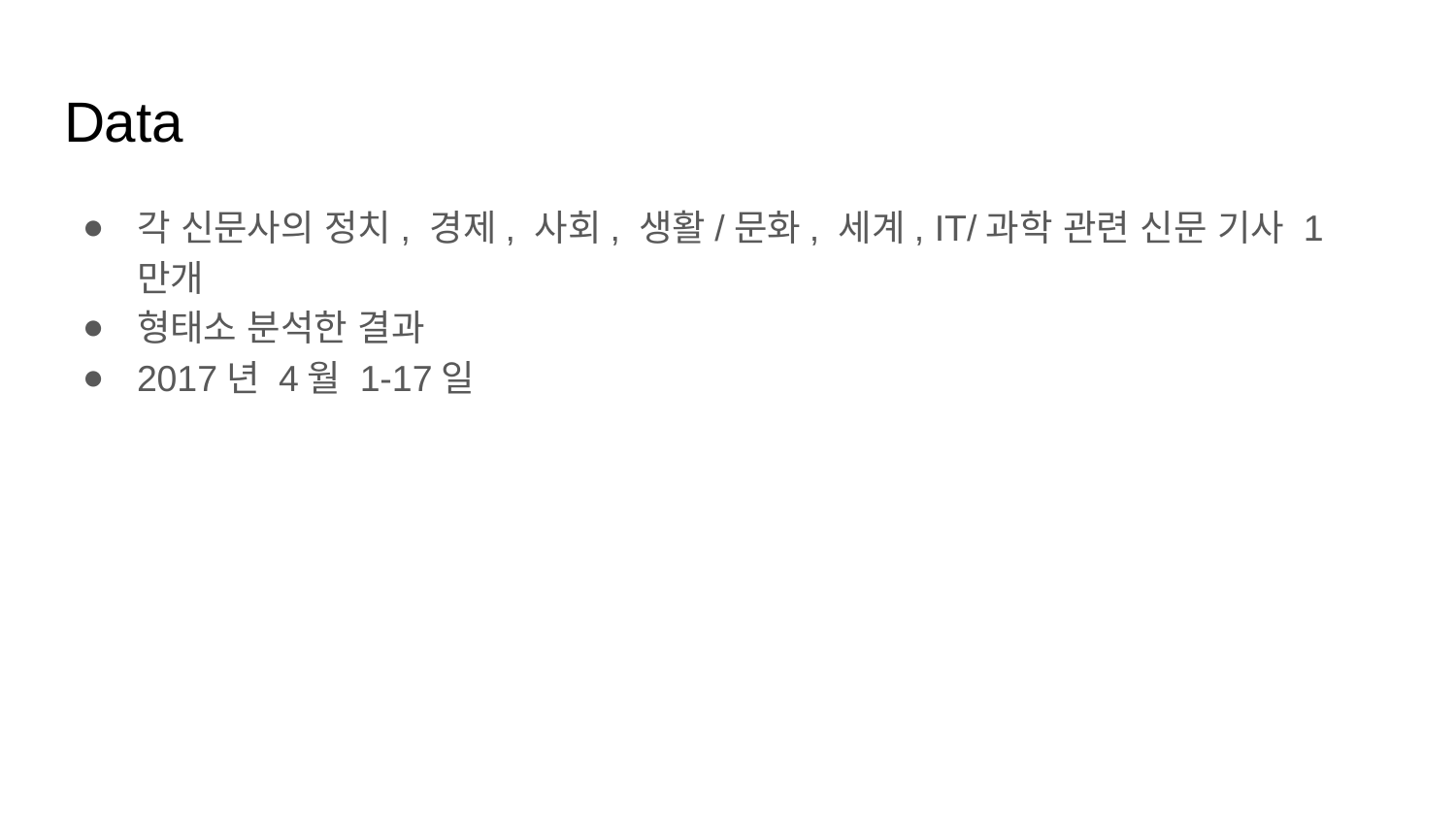

# Data
각 신문사의 정치, 경제, 사회, 생활/문화, 세계, IT/과학 관련 신문 기사 1만개
형태소 분석한 결과
2017년 4월 1-17일